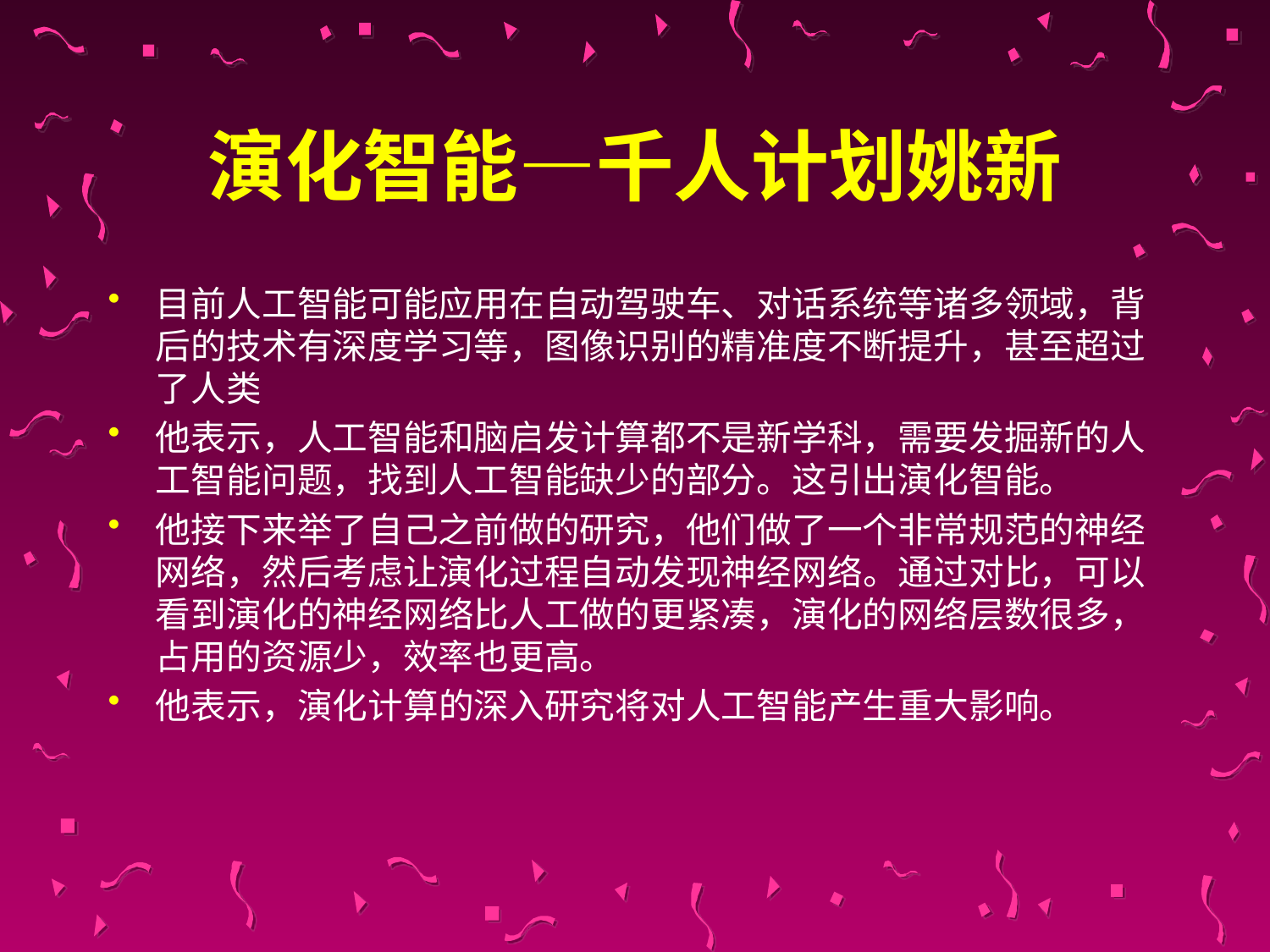

# 演化智能—千人计划姚新
目前人工智能可能应用在自动驾驶车、对话系统等诸多领域，背后的技术有深度学习等，图像识别的精准度不断提升，甚至超过了人类
他表示，人工智能和脑启发计算都不是新学科，需要发掘新的人工智能问题，找到人工智能缺少的部分。这引出演化智能。
他接下来举了自己之前做的研究，他们做了一个非常规范的神经网络，然后考虑让演化过程自动发现神经网络。通过对比，可以看到演化的神经网络比人工做的更紧凑，演化的网络层数很多，占用的资源少，效率也更高。
他表示，演化计算的深入研究将对人工智能产生重大影响。